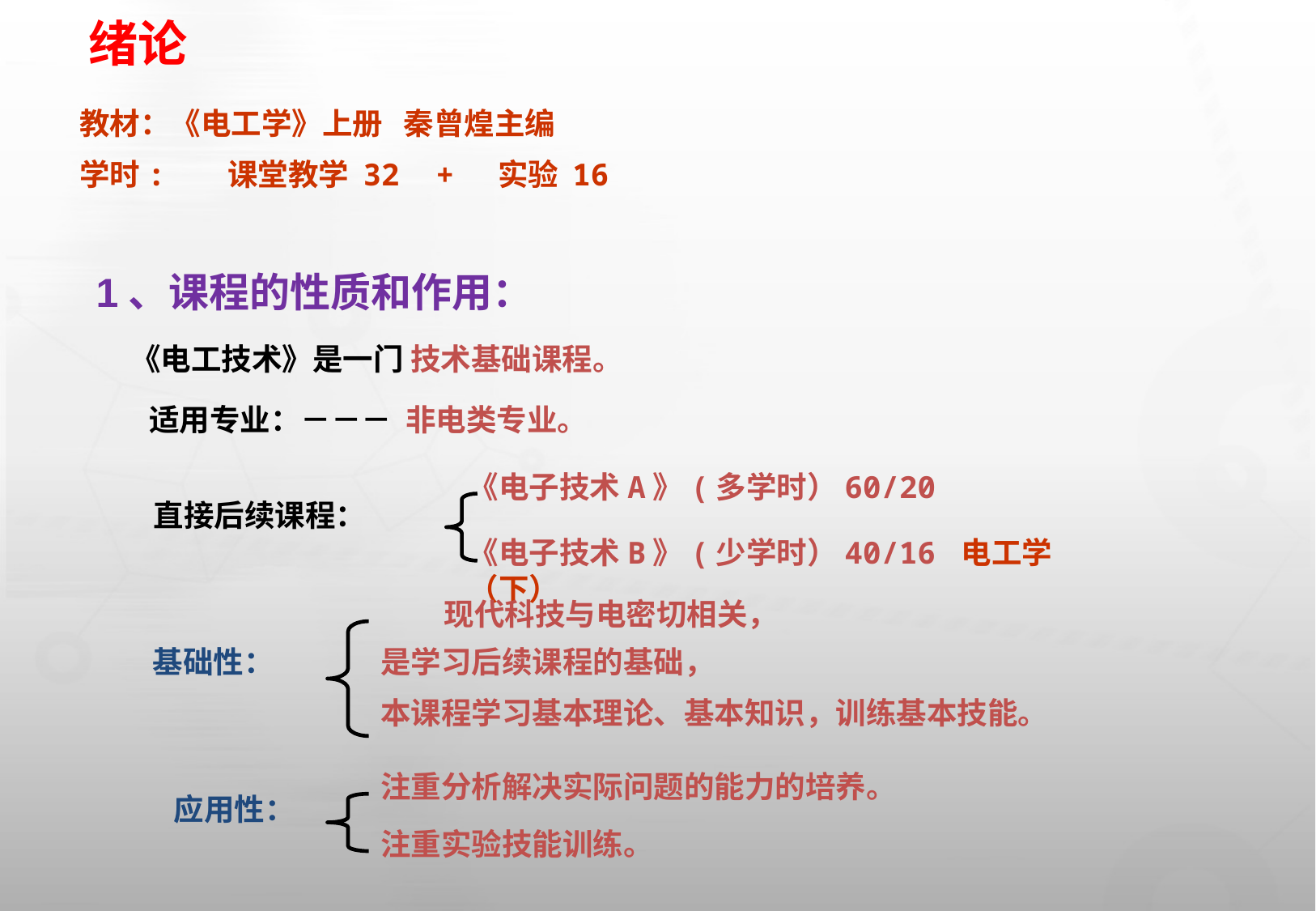

# 绪论
教材：《电工学》上册   秦曾煌主编
学时:   课堂教学 32  +  实验 16
1、课程的性质和作用：
 《电工技术》是一门 技术基础课程。
 适用专业：－－－  非电类专业。
《电子技术A》(多学时）60/20
直接后续课程：

《电子技术B》(少学时）40/16 电工学（下）
现代科技与电密切相关，

基础性：
是学习后续课程的基础，
本课程学习基本理论、基本知识，训练基本技能。
注重分析解决实际问题的能力的培养。
应用性：

注重实验技能训练。